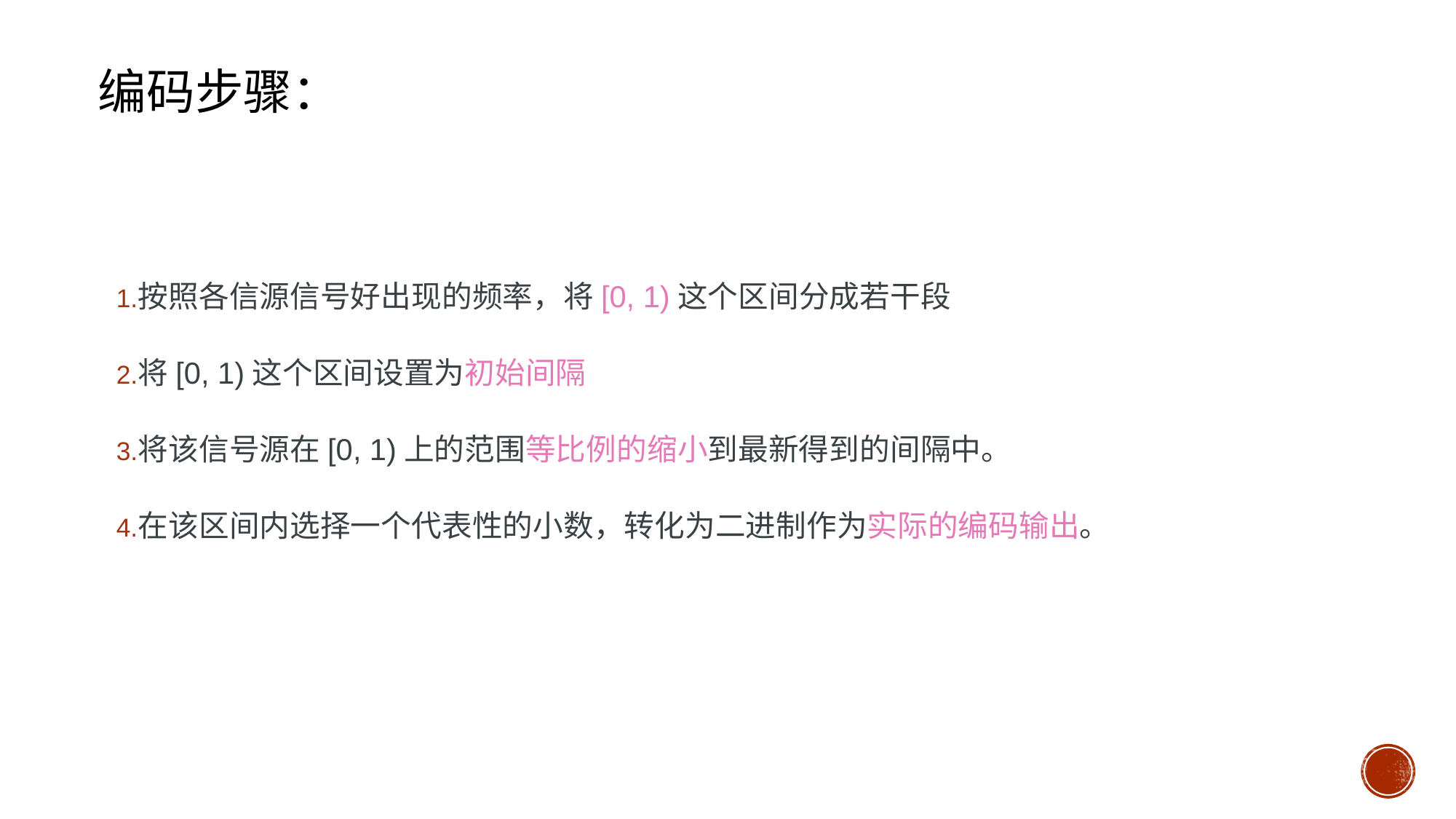

编码步骤：

按照各信源信号好出现的频率，将[0, 1)这个区间分成若干段
将[0, 1)这个区间设置为初始间隔
将该信号源在[0, 1)上的范围等比例的缩小到最新得到的间隔中。
在该区间内选择一个代表性的小数，转化为二进制作为实际的编码输出。